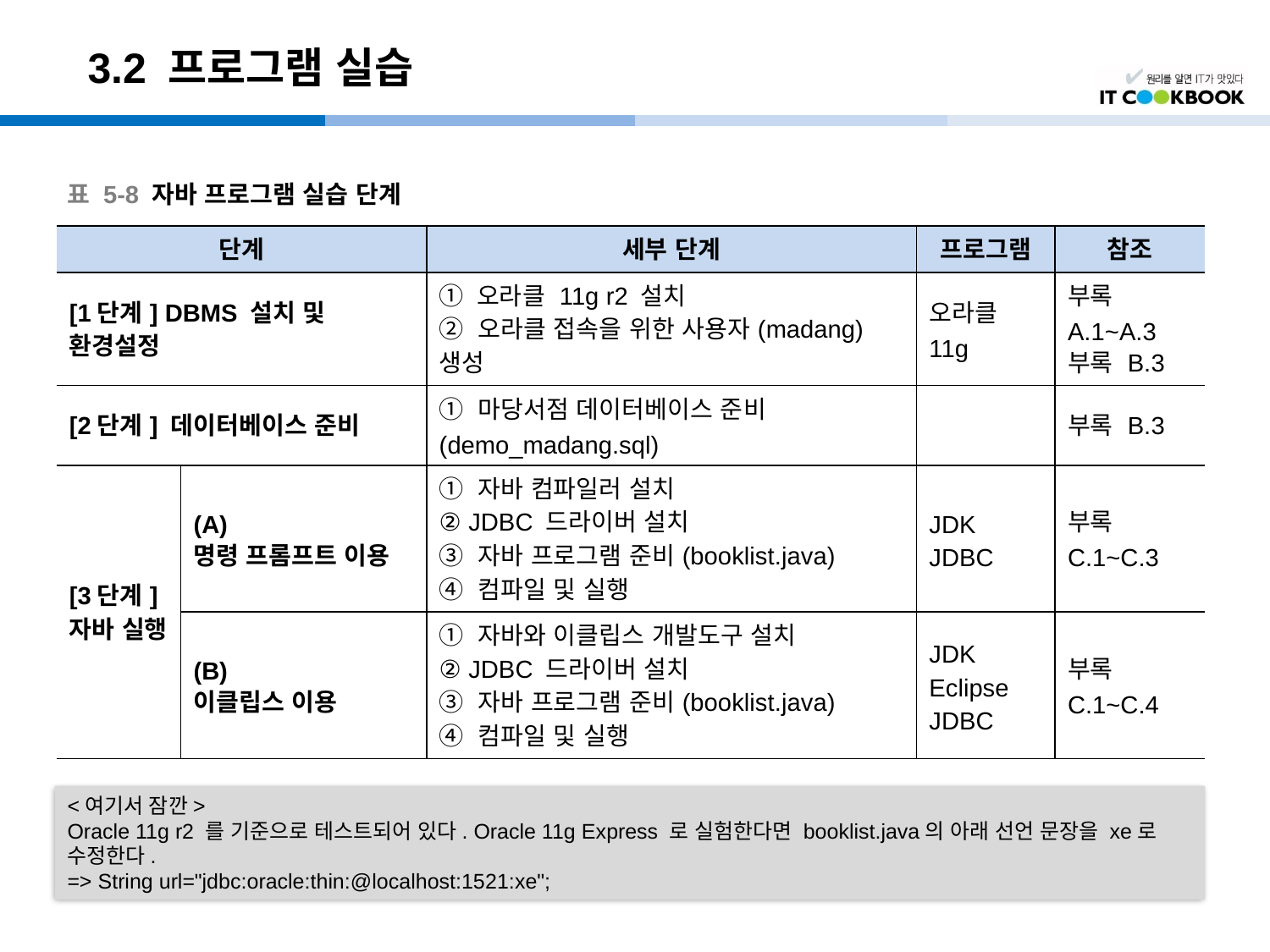

# 3.2 프로그램 실습
표 5-8 자바 프로그램 실습 단계
| 단계 |  | 세부 단계 | 프로그램 | 참조 |
| --- | --- | --- | --- | --- |
| [1단계] DBMS 설치 및 환경설정 |  | ① 오라클 11g r2 설치 ② 오라클 접속을 위한 사용자(madang) 생성 | 오라클 11g | 부록A.1~A.3 부록 B.3 |
| [2단계] 데이터베이스 준비 |  | ① 마당서점 데이터베이스 준비(demo\_madang.sql) |  | 부록 B.3 |
| [3단계] 자바 실행 | (A) 명령 프롬프트 이용 | ① 자바 컴파일러 설치 ② JDBC 드라이버 설치 ③ 자바 프로그램 준비(booklist.java) ④ 컴파일 및 실행 | JDK JDBC | 부록 C.1~C.3 |
|  | (B) 이클립스 이용 | ① 자바와 이클립스 개발도구 설치 ② JDBC 드라이버 설치 ③ 자바 프로그램 준비(booklist.java) ④ 컴파일 및 실행 | JDK Eclipse JDBC | 부록 C.1~C.4 |
<여기서 잠깐>
Oracle 11g r2 를 기준으로 테스트되어 있다. Oracle 11g Express 로 실험한다면 booklist.java의 아래 선언 문장을 xe로 수정한다.
=> String url="jdbc:oracle:thin:@localhost:1521:xe";